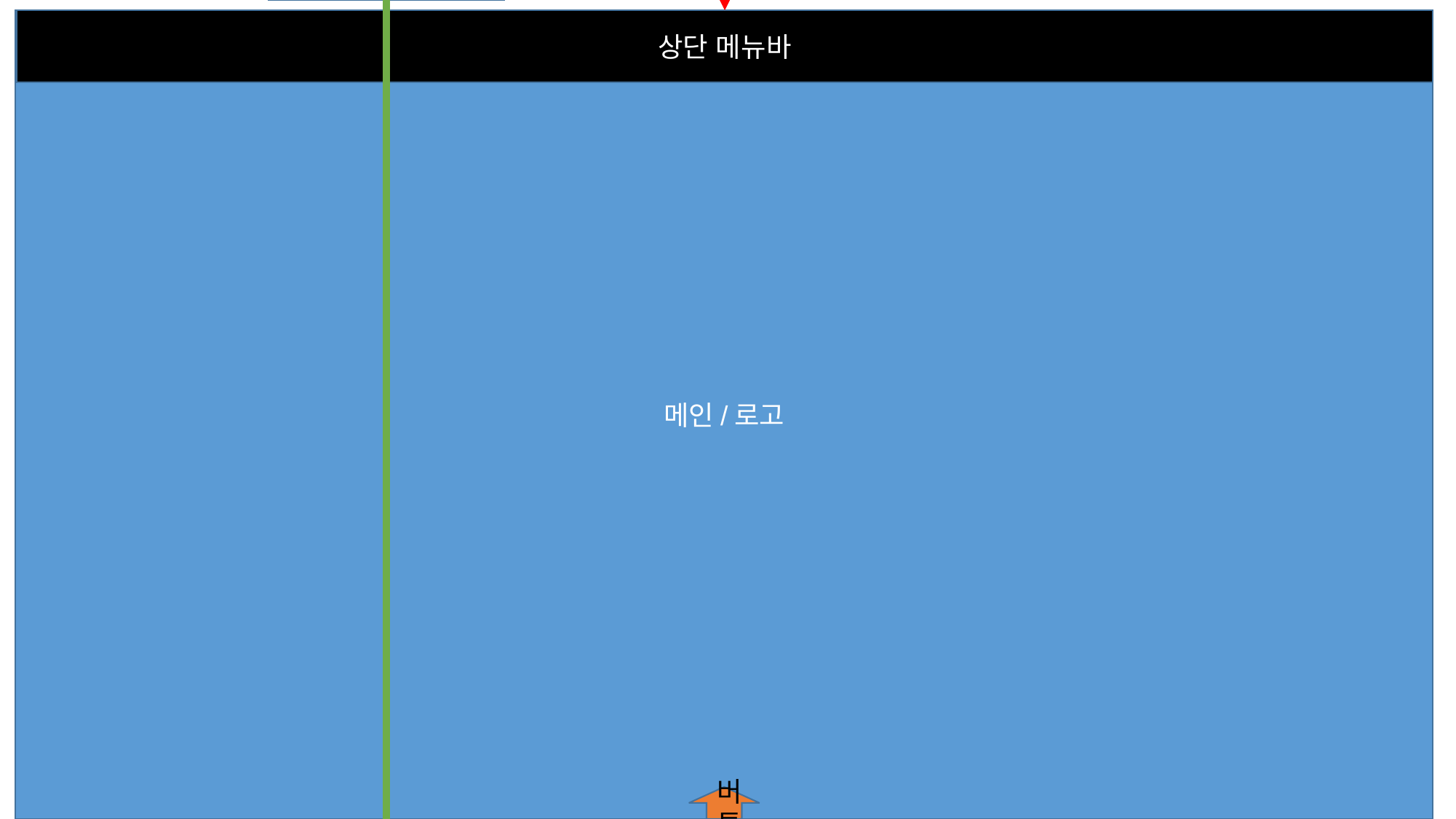

상단 div 등장
하단 div 퇴장
메인/로고
상단 메뉴바
버튼
버튼 클릭 시